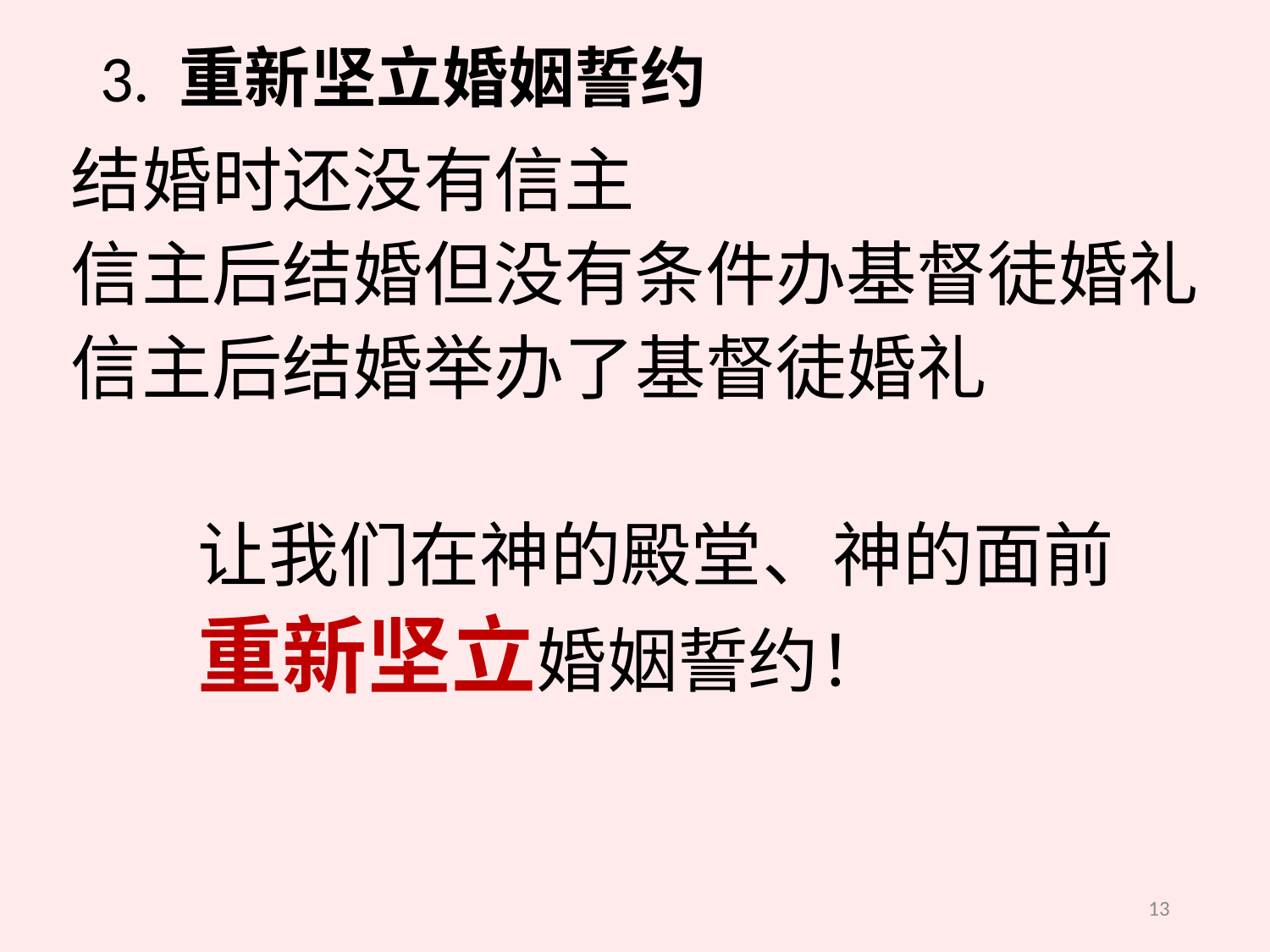

# 3. 重新坚立婚姻誓约
结婚时还没有信主
信主后结婚但没有条件办基督徒婚礼
信主后结婚举办了基督徒婚礼

	让我们在神的殿堂、神的面前
	重新坚立婚姻誓约！
13